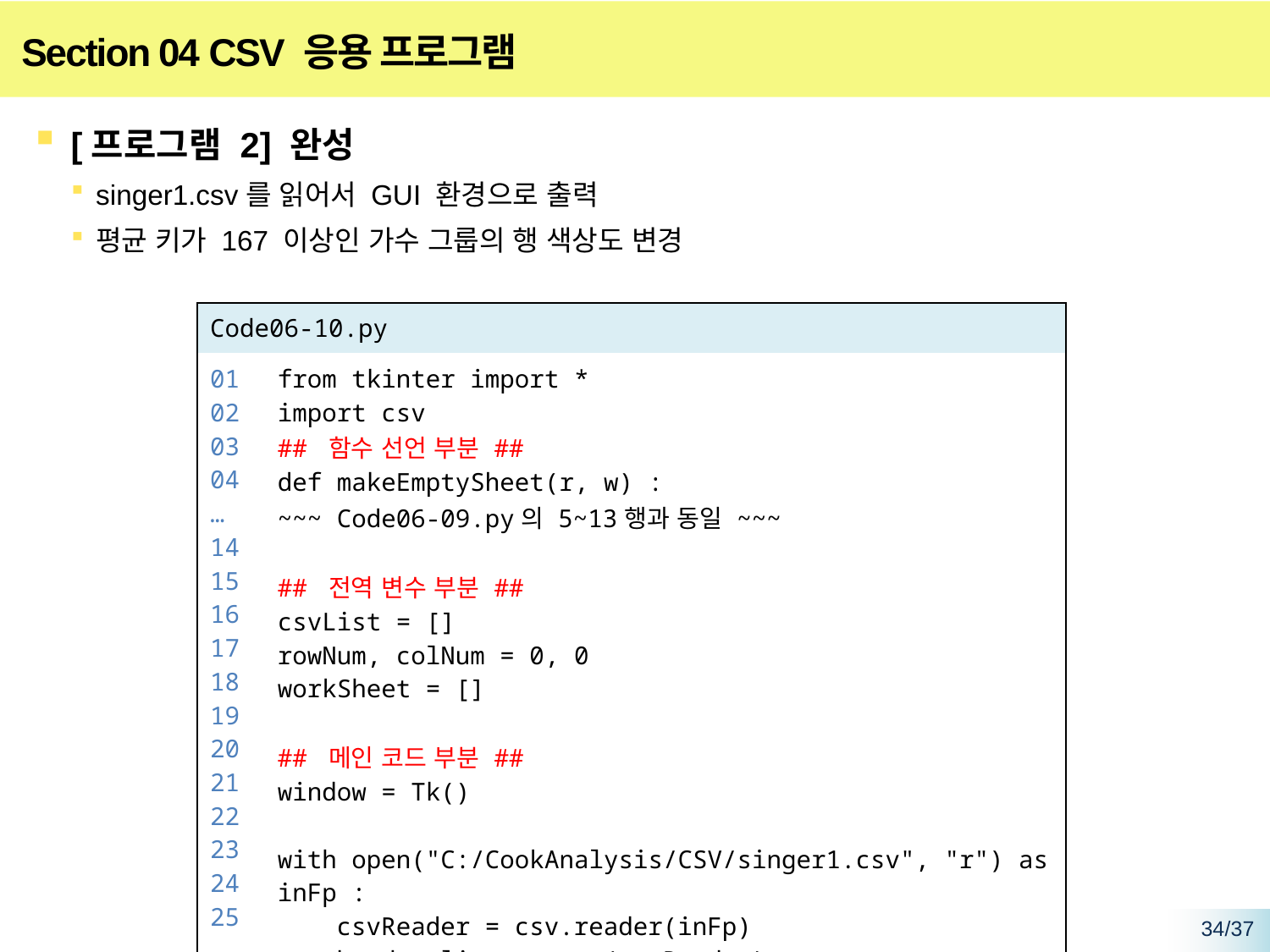

# Section 04 CSV 응용 프로그램
[프로그램 2] 완성
singer1.csv를 읽어서 GUI 환경으로 출력
평균 키가 167 이상인 가수 그룹의 행 색상도 변경
| Code06-10.py |  |
| --- | --- |
| 01 02 03 04 … 14 15 16 17 18 19 20 21 22 23 24 25 | from tkinter import \* import csv ## 함수 선언 부분 ## def makeEmptySheet(r, w) : ~~~ Code06-09.py의 5~13행과 동일 ~~~ ## 전역 변수 부분 ## csvList = [] rowNum, colNum = 0, 0 workSheet = [] ## 메인 코드 부분 ## window = Tk() with open("C:/CookAnalysis/CSV/singer1.csv", "r") as inFp : csvReader = csv.reader(inFp) header\_list = next(csvReader) |